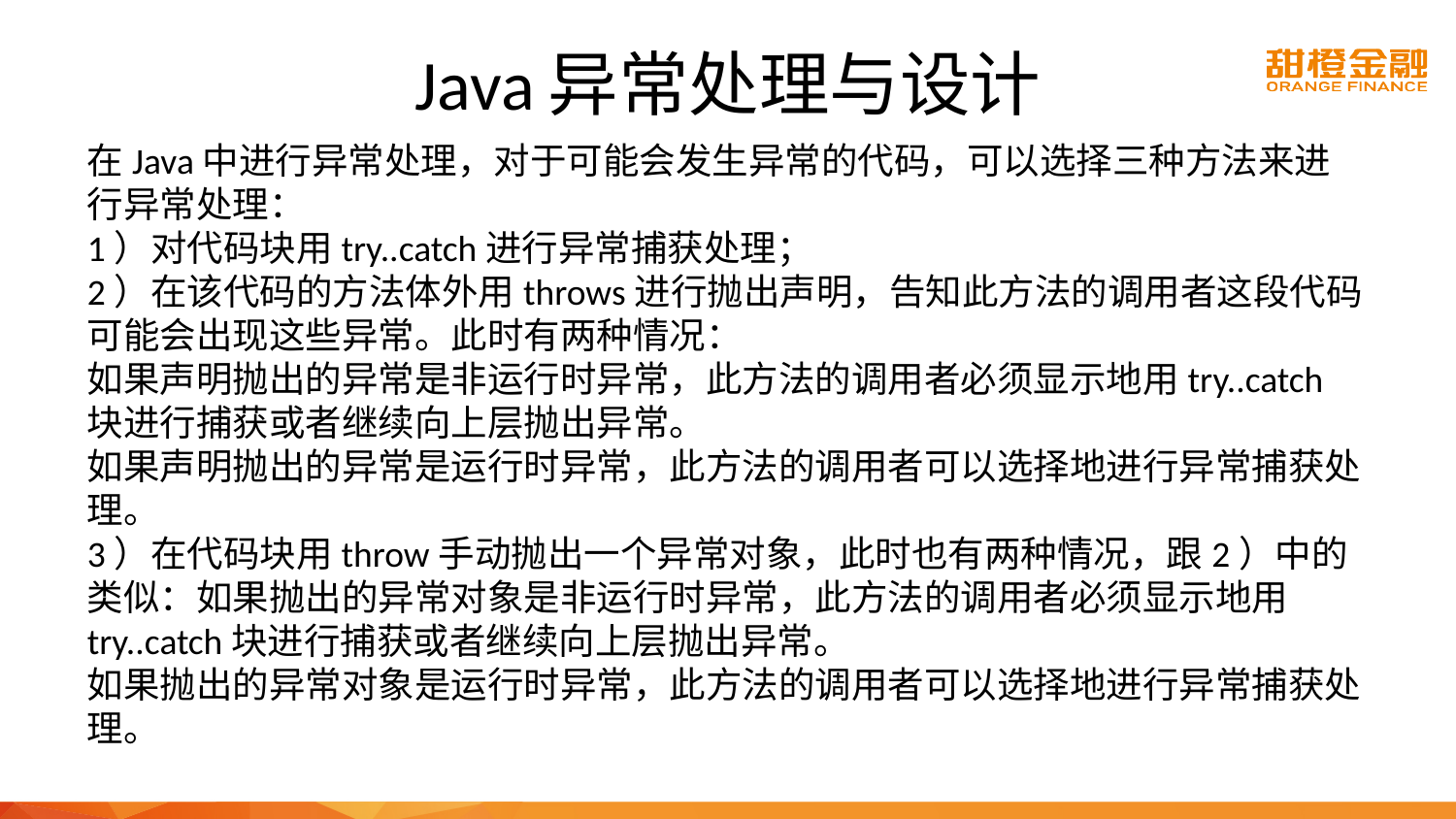

# Java异常处理与设计
在Java中进行异常处理，对于可能会发生异常的代码，可以选择三种方法来进行异常处理：
1）对代码块用try..catch进行异常捕获处理；
2）在该代码的方法体外用throws进行抛出声明，告知此方法的调用者这段代码可能会出现这些异常。此时有两种情况：
如果声明抛出的异常是非运行时异常，此方法的调用者必须显示地用try..catch块进行捕获或者继续向上层抛出异常。
如果声明抛出的异常是运行时异常，此方法的调用者可以选择地进行异常捕获处理。
3）在代码块用throw手动抛出一个异常对象，此时也有两种情况，跟2）中的类似：如果抛出的异常对象是非运行时异常，此方法的调用者必须显示地用try..catch块进行捕获或者继续向上层抛出异常。
如果抛出的异常对象是运行时异常，此方法的调用者可以选择地进行异常捕获处理。